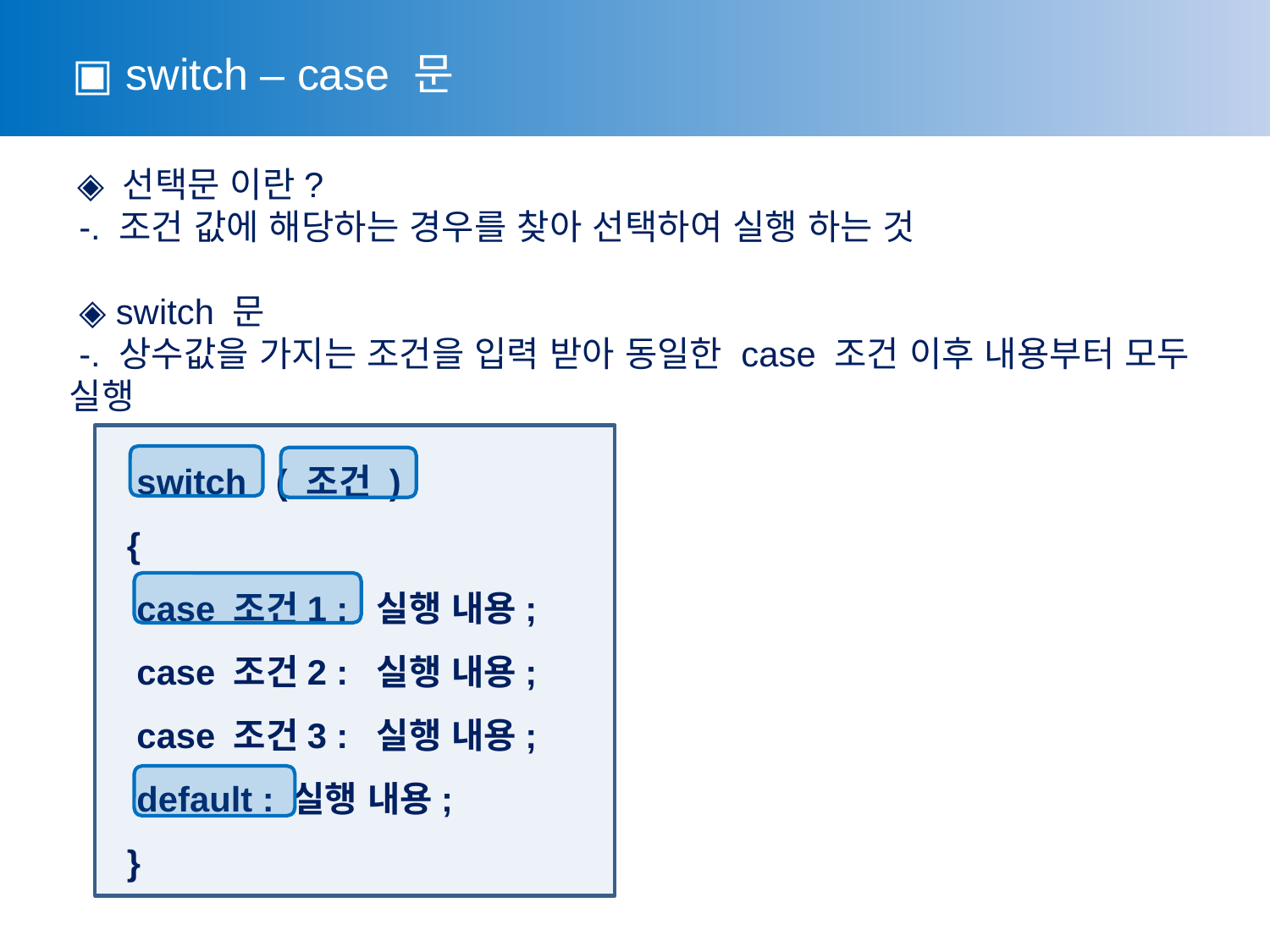

▣ switch – case 문
 ◈ 선택문 이란?
 -. 조건 값에 해당하는 경우를 찾아 선택하여 실행 하는 것

 ◈ switch 문
 -. 상수값을 가지는 조건을 입력 받아 동일한 case 조건 이후 내용부터 모두 실행
   switch   ( 조건 )
  {
   case 조건1 :  실행 내용;
   case 조건2 :  실행 내용;
   case 조건3 :  실행 내용;
   default : 실행 내용;
  }